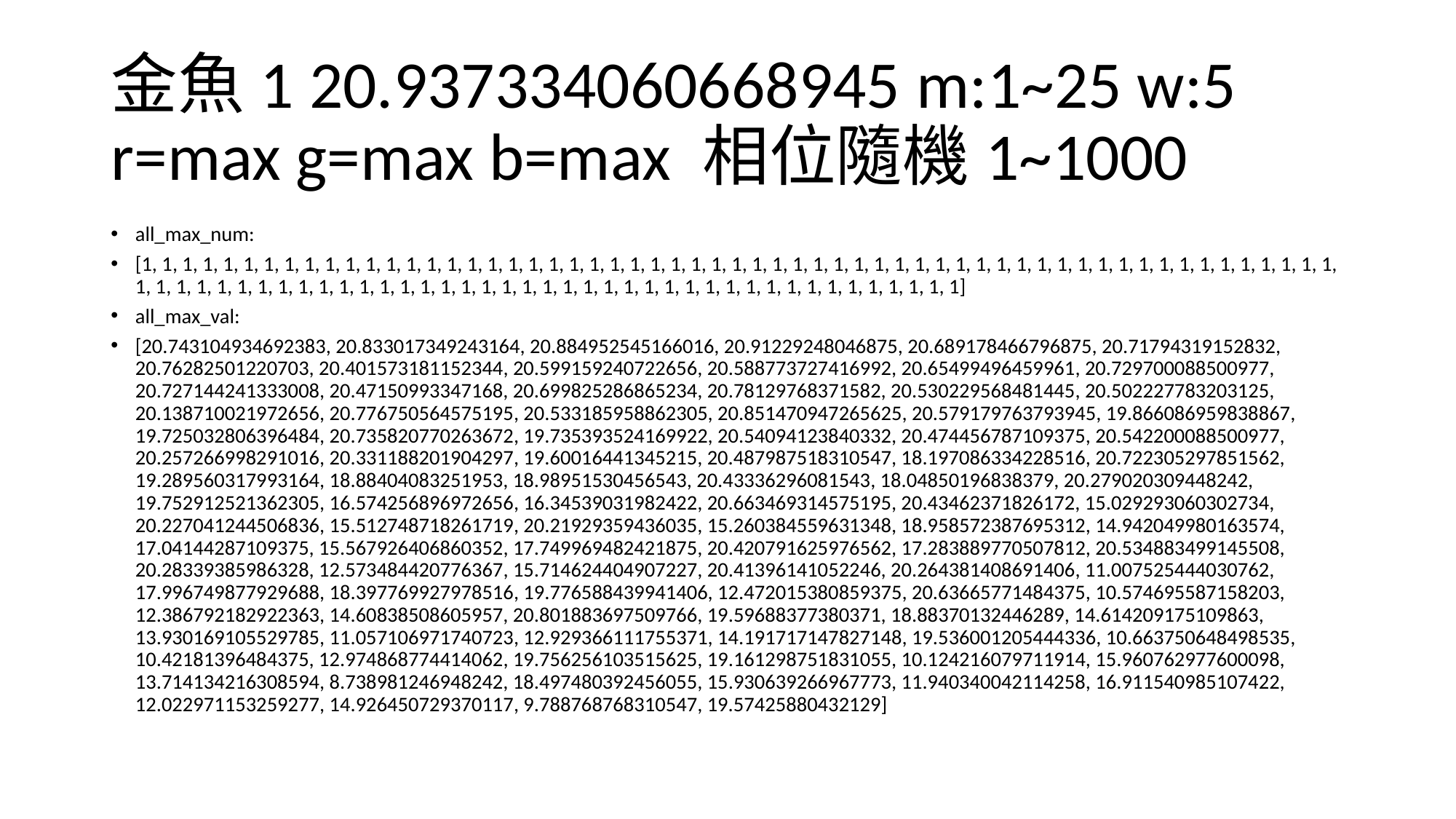

# 金魚1 20.937334060668945 m:1~25 w:5 r=max g=max b=max 相位隨機1~1000
all_max_num:
[1, 1, 1, 1, 1, 1, 1, 1, 1, 1, 1, 1, 1, 1, 1, 1, 1, 1, 1, 1, 1, 1, 1, 1, 1, 1, 1, 1, 1, 1, 1, 1, 1, 1, 1, 1, 1, 1, 1, 1, 1, 1, 1, 1, 1, 1, 1, 1, 1, 1, 1, 1, 1, 1, 1, 1, 1, 1, 1, 1, 1, 1, 1, 1, 1, 1, 1, 1, 1, 1, 1, 1, 1, 1, 1, 1, 1, 1, 1, 1, 1, 1, 1, 1, 1, 1, 1, 1, 1, 1, 1, 1, 1, 1, 1, 1, 1, 1, 1, 1]
all_max_val:
[20.743104934692383, 20.833017349243164, 20.884952545166016, 20.91229248046875, 20.689178466796875, 20.71794319152832, 20.76282501220703, 20.401573181152344, 20.599159240722656, 20.588773727416992, 20.65499496459961, 20.729700088500977, 20.727144241333008, 20.47150993347168, 20.699825286865234, 20.78129768371582, 20.530229568481445, 20.502227783203125, 20.138710021972656, 20.776750564575195, 20.533185958862305, 20.851470947265625, 20.579179763793945, 19.866086959838867, 19.725032806396484, 20.735820770263672, 19.735393524169922, 20.54094123840332, 20.474456787109375, 20.542200088500977, 20.257266998291016, 20.331188201904297, 19.60016441345215, 20.487987518310547, 18.197086334228516, 20.722305297851562, 19.289560317993164, 18.88404083251953, 18.98951530456543, 20.43336296081543, 18.04850196838379, 20.279020309448242, 19.752912521362305, 16.574256896972656, 16.34539031982422, 20.663469314575195, 20.43462371826172, 15.029293060302734, 20.227041244506836, 15.512748718261719, 20.21929359436035, 15.260384559631348, 18.958572387695312, 14.942049980163574, 17.04144287109375, 15.567926406860352, 17.749969482421875, 20.420791625976562, 17.283889770507812, 20.534883499145508, 20.28339385986328, 12.573484420776367, 15.714624404907227, 20.41396141052246, 20.264381408691406, 11.007525444030762, 17.996749877929688, 18.397769927978516, 19.776588439941406, 12.472015380859375, 20.63665771484375, 10.574695587158203, 12.386792182922363, 14.60838508605957, 20.801883697509766, 19.59688377380371, 18.88370132446289, 14.614209175109863, 13.930169105529785, 11.057106971740723, 12.929366111755371, 14.191717147827148, 19.536001205444336, 10.663750648498535, 10.42181396484375, 12.974868774414062, 19.756256103515625, 19.161298751831055, 10.124216079711914, 15.960762977600098, 13.714134216308594, 8.738981246948242, 18.497480392456055, 15.930639266967773, 11.940340042114258, 16.911540985107422, 12.022971153259277, 14.926450729370117, 9.788768768310547, 19.57425880432129]